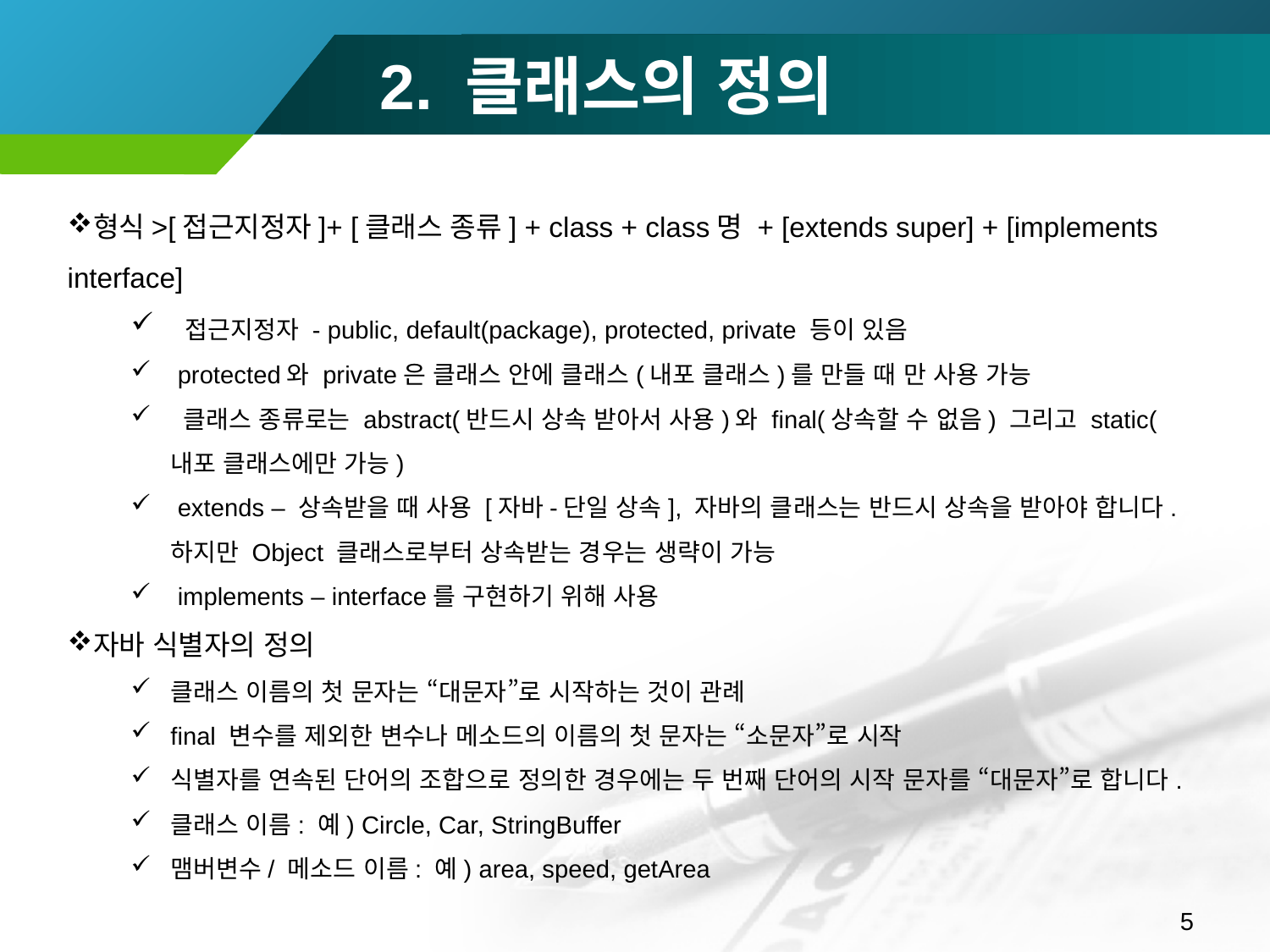

# 2. 클래스의 정의
형식>[접근지정자]+ [클래스 종류] + class + class명 + [extends super] + [implements interface]
 접근지정자 - public, default(package), protected, private 등이 있음
 protected와 private은 클래스 안에 클래스(내포 클래스)를 만들 때 만 사용 가능
 클래스 종류로는 abstract(반드시 상속 받아서 사용)와 final(상속할 수 없음) 그리고 static(내포 클래스에만 가능)
 extends – 상속받을 때 사용 [자바-단일 상속], 자바의 클래스는 반드시 상속을 받아야 합니다. 하지만 Object 클래스로부터 상속받는 경우는 생략이 가능
 implements – interface를 구현하기 위해 사용
자바 식별자의 정의
클래스 이름의 첫 문자는 “대문자”로 시작하는 것이 관례
final 변수를 제외한 변수나 메소드의 이름의 첫 문자는 “소문자”로 시작
식별자를 연속된 단어의 조합으로 정의한 경우에는 두 번째 단어의 시작 문자를 “대문자”로 합니다.
클래스 이름: 예) Circle, Car, StringBuffer
맴버변수/ 메소드 이름: 예) area, speed, getArea
5